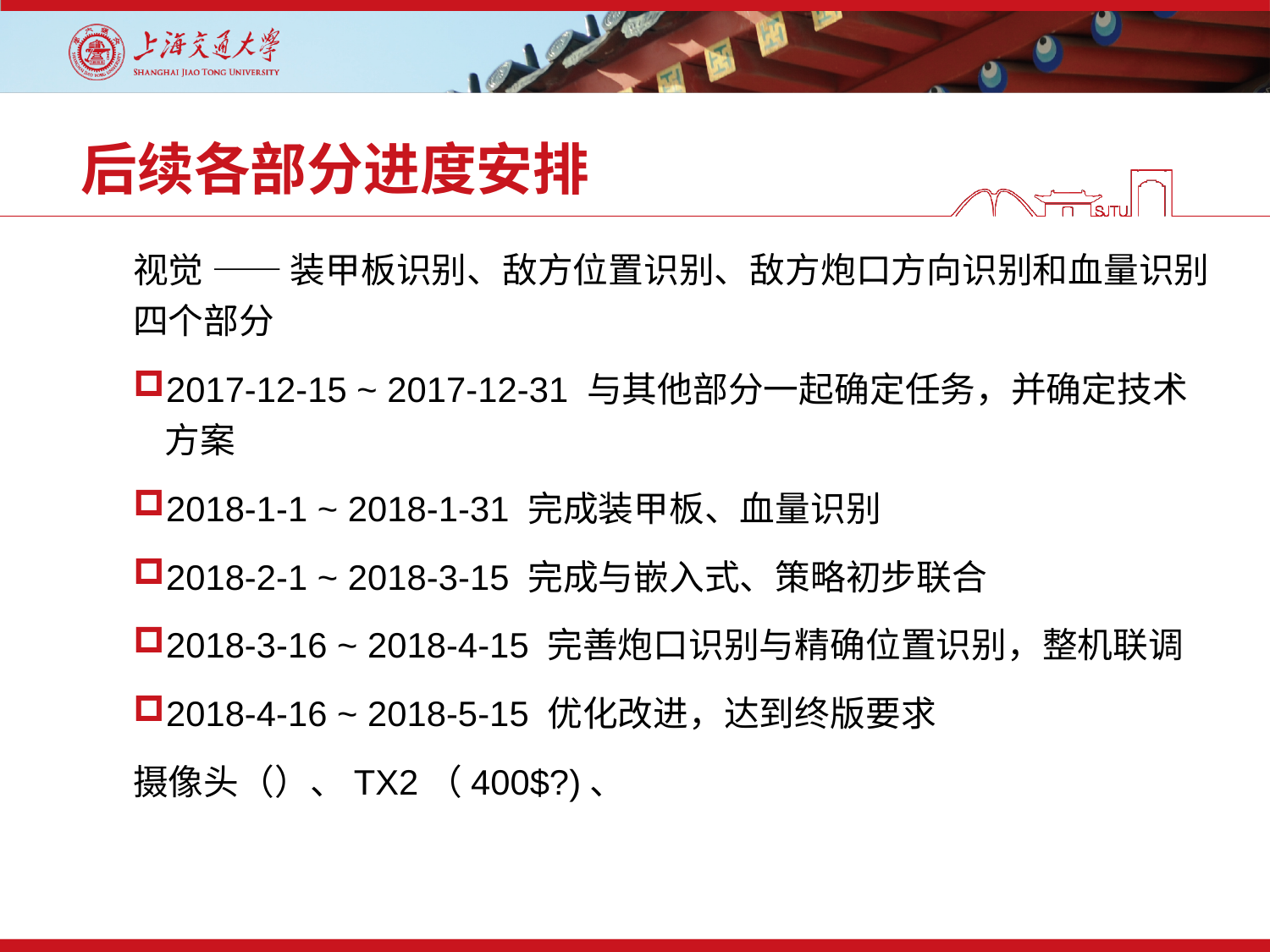

# 后续各部分进度安排
视觉 —— 装甲板识别、敌方位置识别、敌方炮口方向识别和血量识别四个部分
2017-12-15 ~ 2017-12-31 与其他部分一起确定任务，并确定技术方案
2018-1-1 ~ 2018-1-31 完成装甲板、血量识别
2018-2-1 ~ 2018-3-15 完成与嵌入式、策略初步联合
2018-3-16 ~ 2018-4-15 完善炮口识别与精确位置识别，整机联调
2018-4-16 ~ 2018-5-15 优化改进，达到终版要求
摄像头（）、TX2（400$?)、